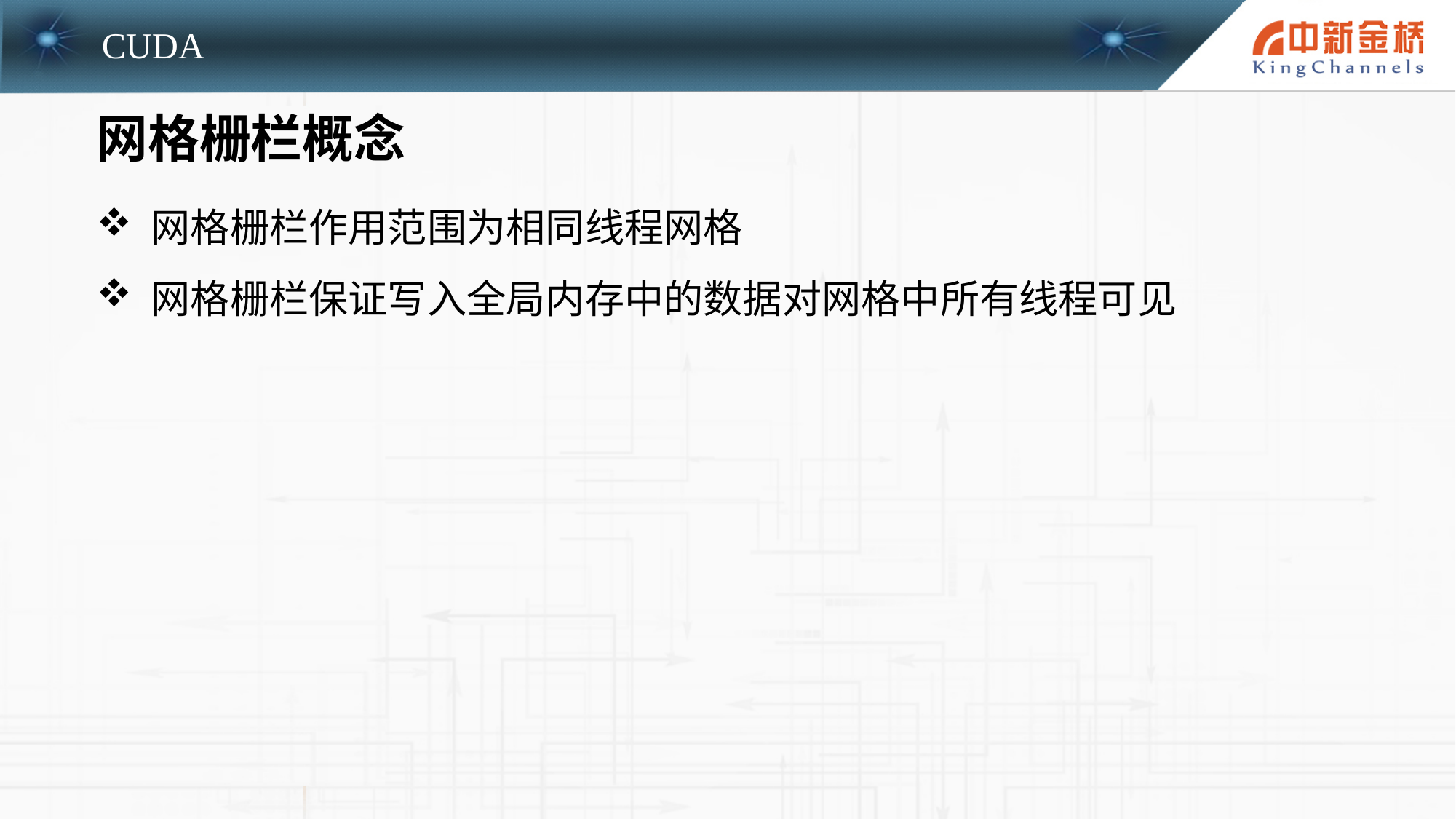

网格栅栏概念
网格栅栏作用范围为相同线程网格
网格栅栏保证写入全局内存中的数据对网格中所有线程可见